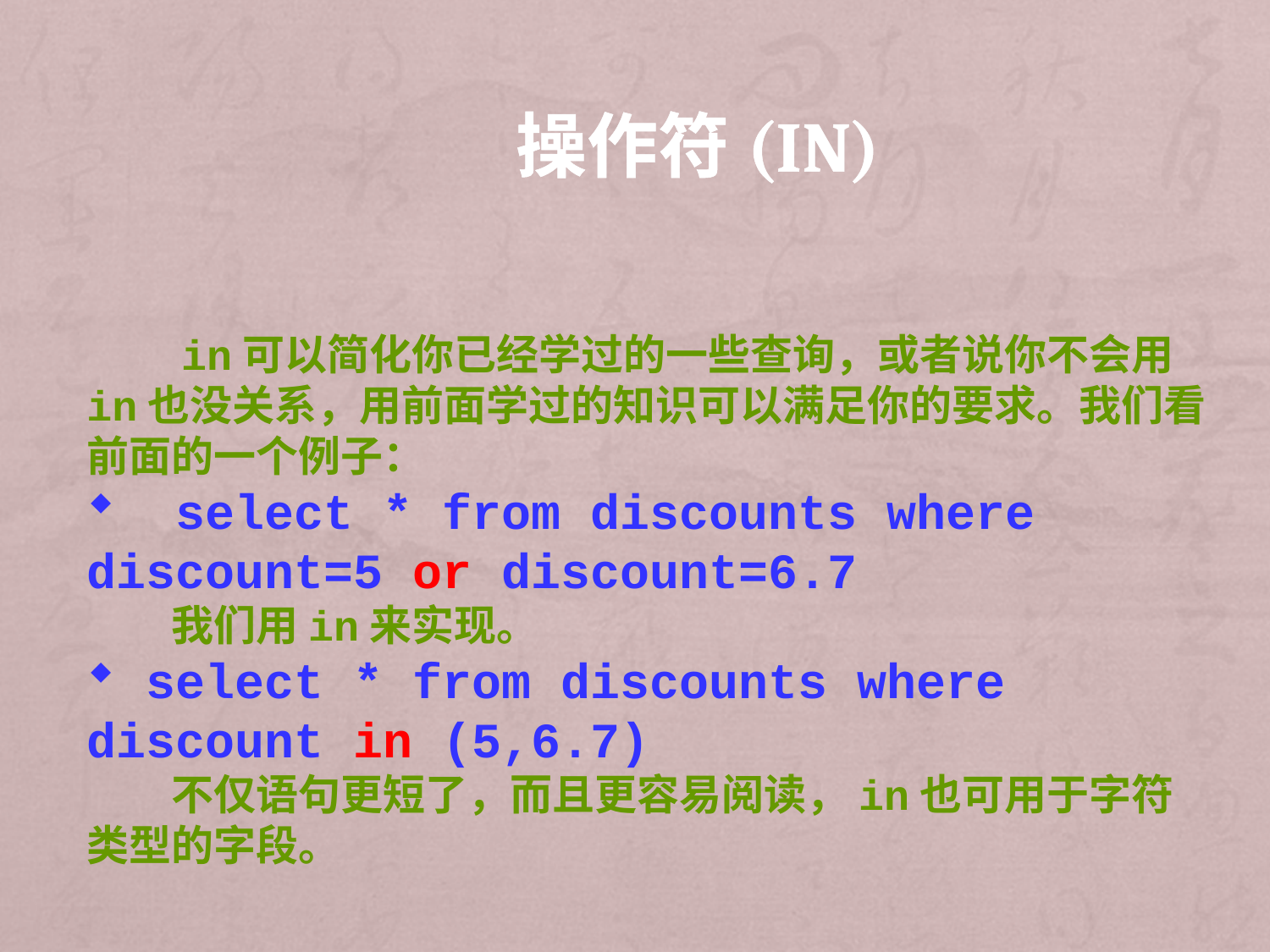

# 操作符(in)
　　in可以简化你已经学过的一些查询，或者说你不会用in也没关系，用前面学过的知识可以满足你的要求。我们看前面的一个例子：
  select * from discounts where discount=5 or discount=6.7
　　我们用in来实现。
 select * from discounts where discount in (5,6.7)
　　不仅语句更短了，而且更容易阅读，in也可用于字符类型的字段。